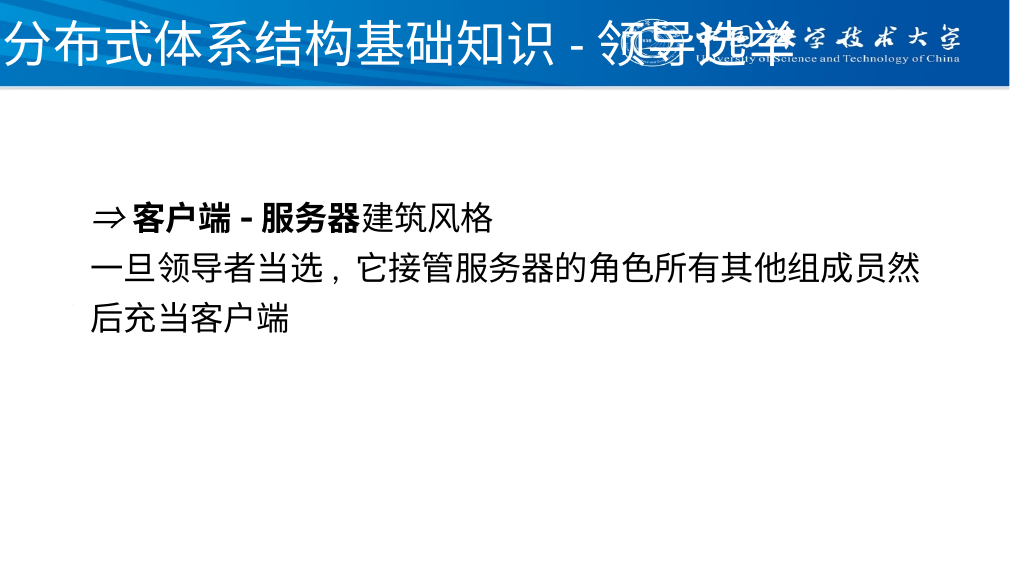

# 分布式体系结构基础知识-领导选举
⇒客户端-服务器建筑风格
一旦领导者当选, 它接管服务器的角色所有其他组成员然后充当客户端